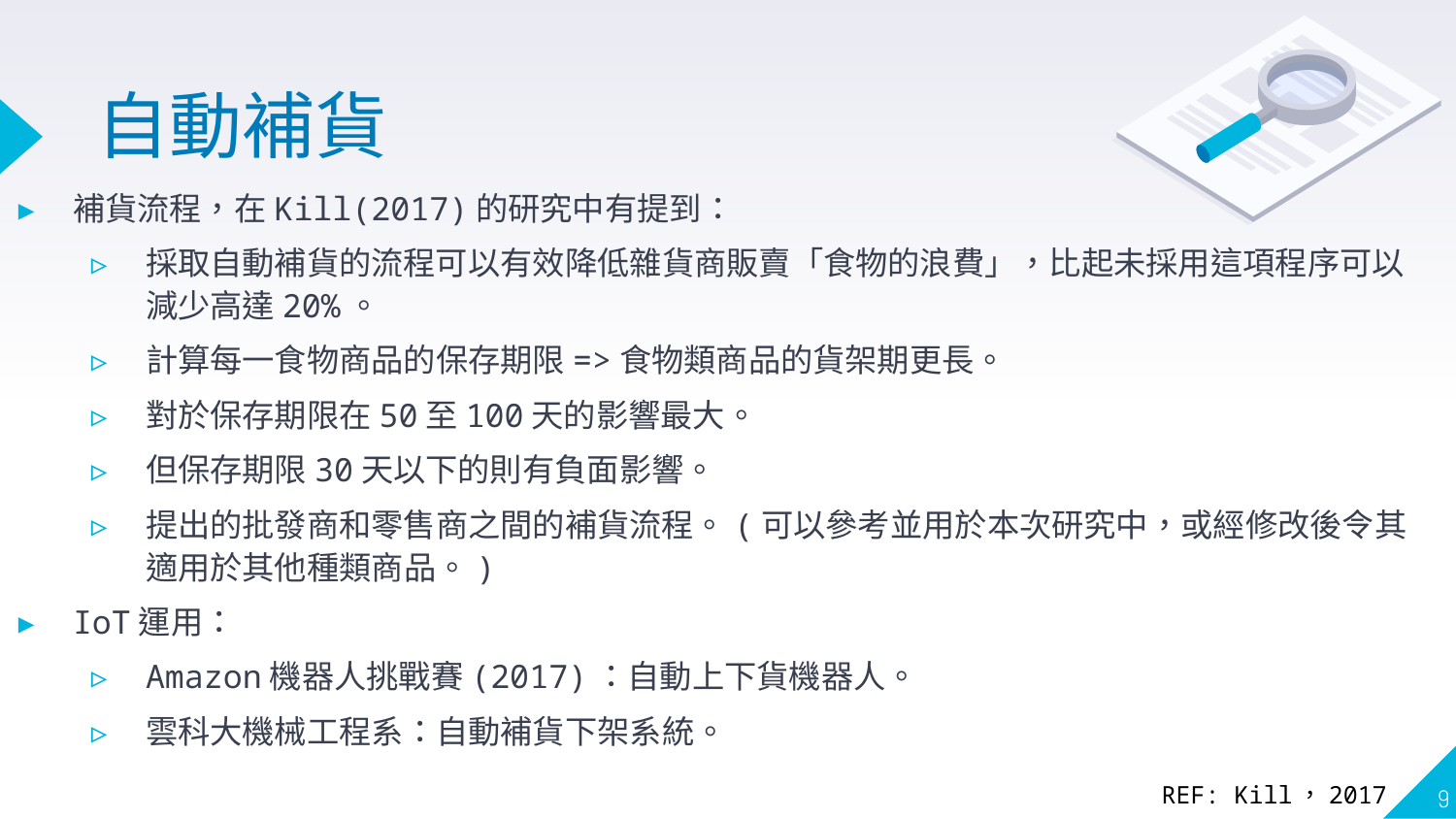

# 自動補貨
補貨流程，在Kill(2017)的研究中有提到：
採取自動補貨的流程可以有效降低雜貨商販賣「食物的浪費」，比起未採用這項程序可以減少高達20%。
計算每一食物商品的保存期限=>食物類商品的貨架期更長。
對於保存期限在50至100天的影響最大。
但保存期限30天以下的則有負面影響。
提出的批發商和零售商之間的補貨流程。(可以參考並用於本次研究中，或經修改後令其適用於其他種類商品。)
IoT運用：
Amazon機器人挑戰賽(2017)：自動上下貨機器人。
雲科大機械工程系：自動補貨下架系統。
9
REF: Kill，2017